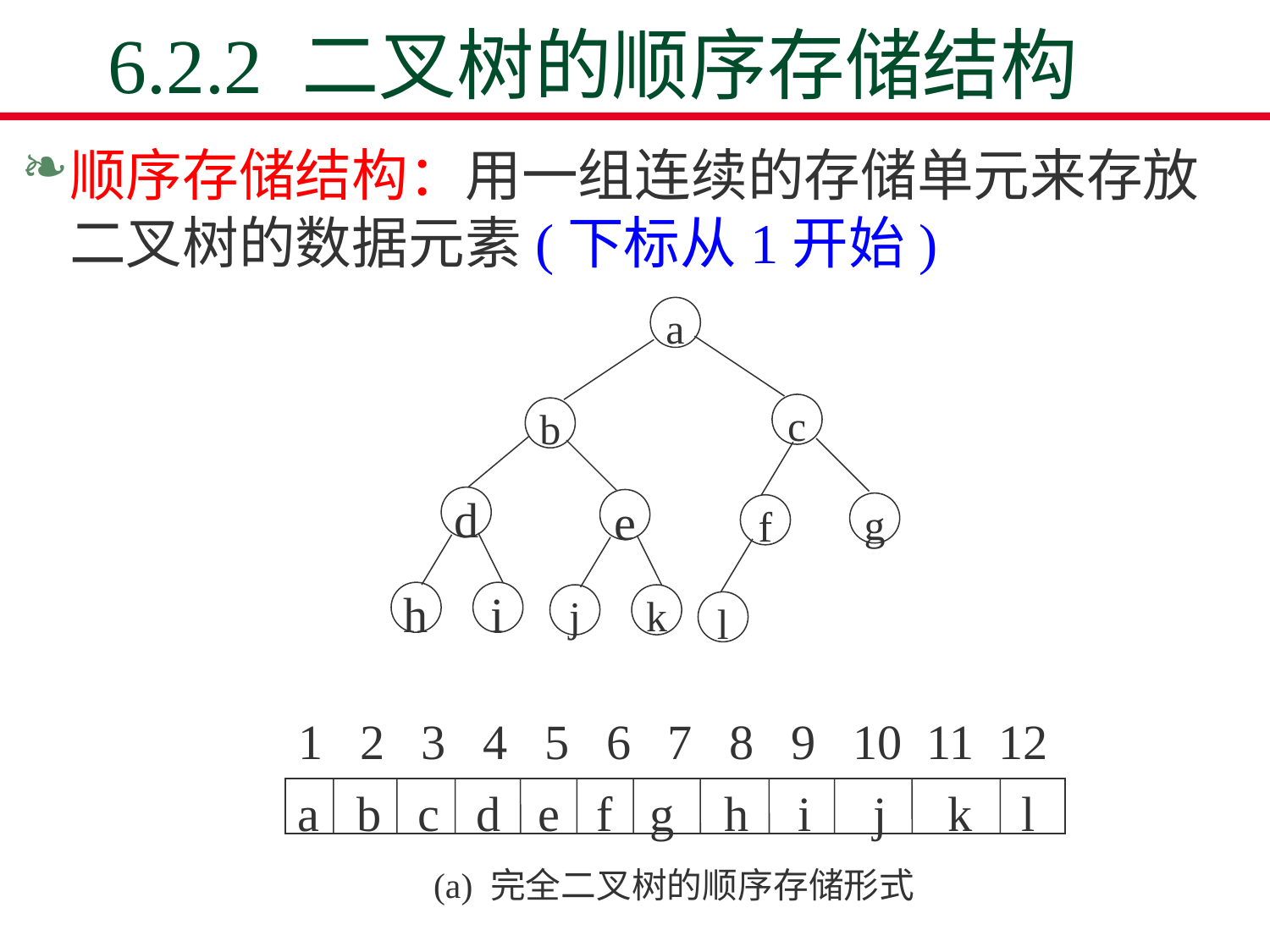

# 6.2.2 二叉树的顺序存储结构
顺序存储结构：用一组连续的存储单元来存放二叉树的数据元素(下标从1开始)
a

c
b

d

h
i
e

j
k
g
f

l
1   2   3   4   5   6   7   8   9   10  11  12
a   b   c   d   e   f   g    h    i     j     k    l

 (a) 完全二叉树的顺序存储形式